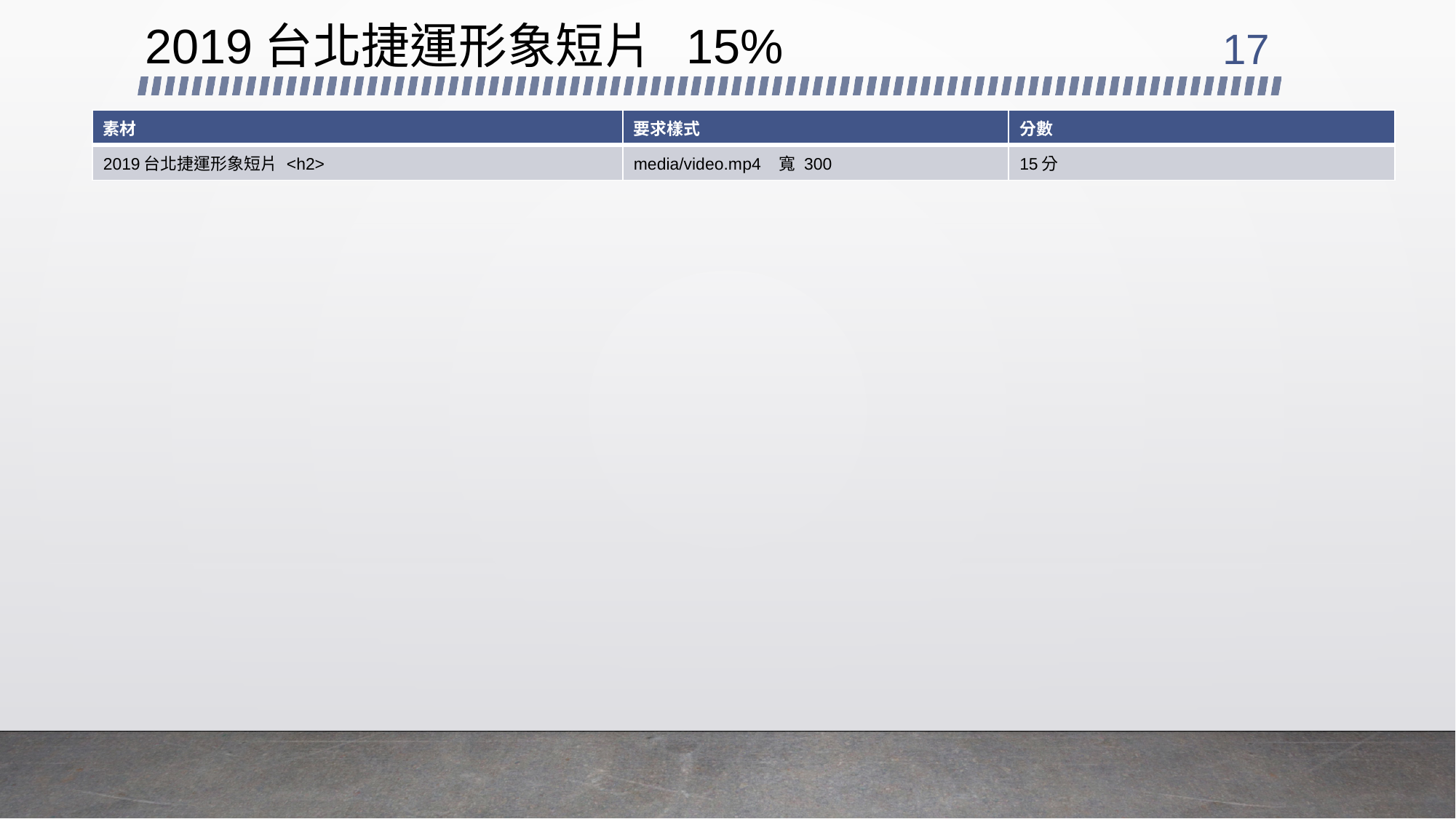

# 2019台北捷運形象短片  15%
17
| 素材 | 要求樣式 | 分數 |
| --- | --- | --- |
| 2019台北捷運形象短片 <h2> | media/video.mp4 寬 300 | 15分 |